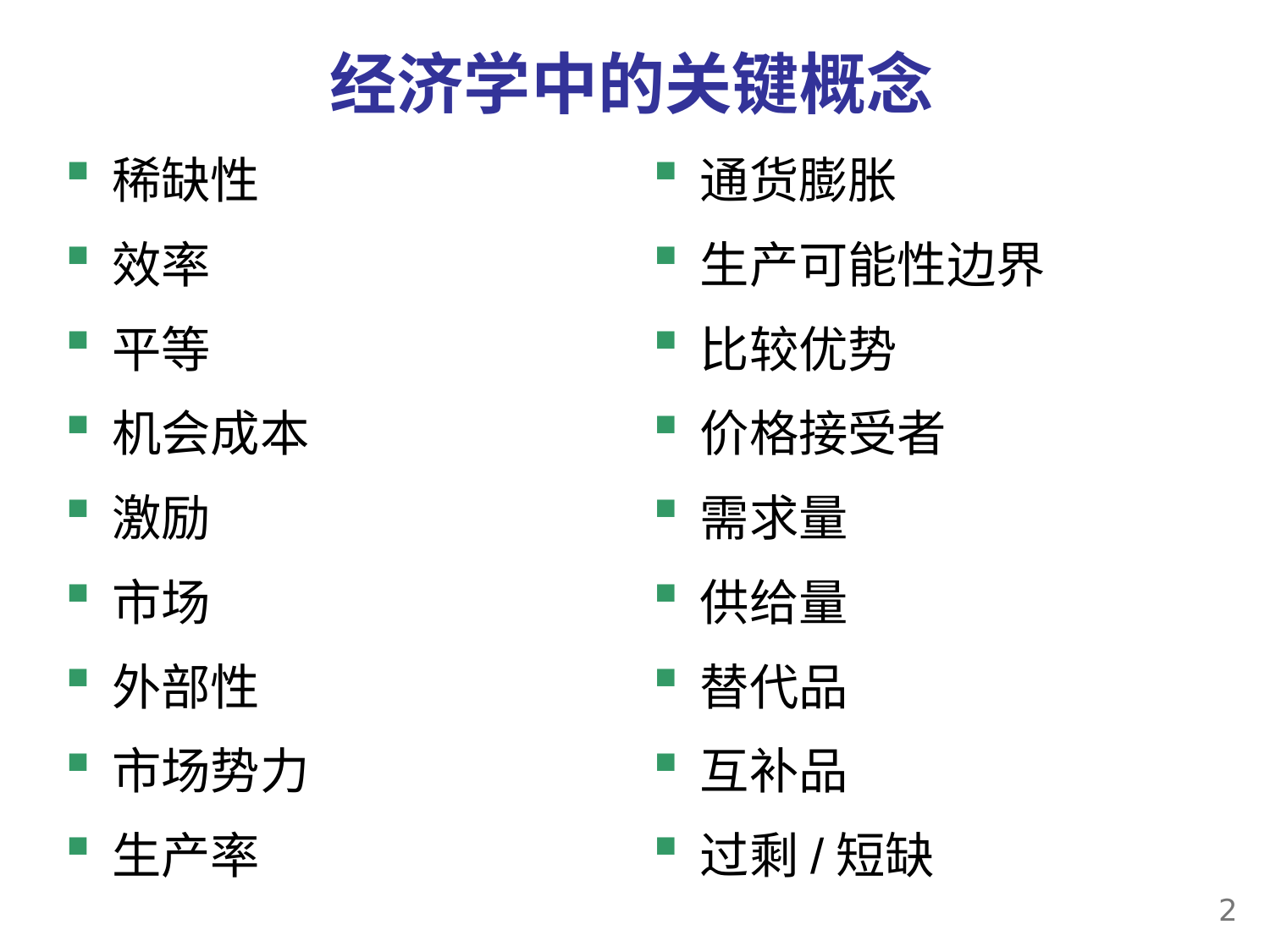

# 经济学中的关键概念
稀缺性
效率
平等
机会成本
激励
市场
外部性
市场势力
生产率
通货膨胀
生产可能性边界
比较优势
价格接受者
需求量
供给量
替代品
互补品
过剩/短缺
2